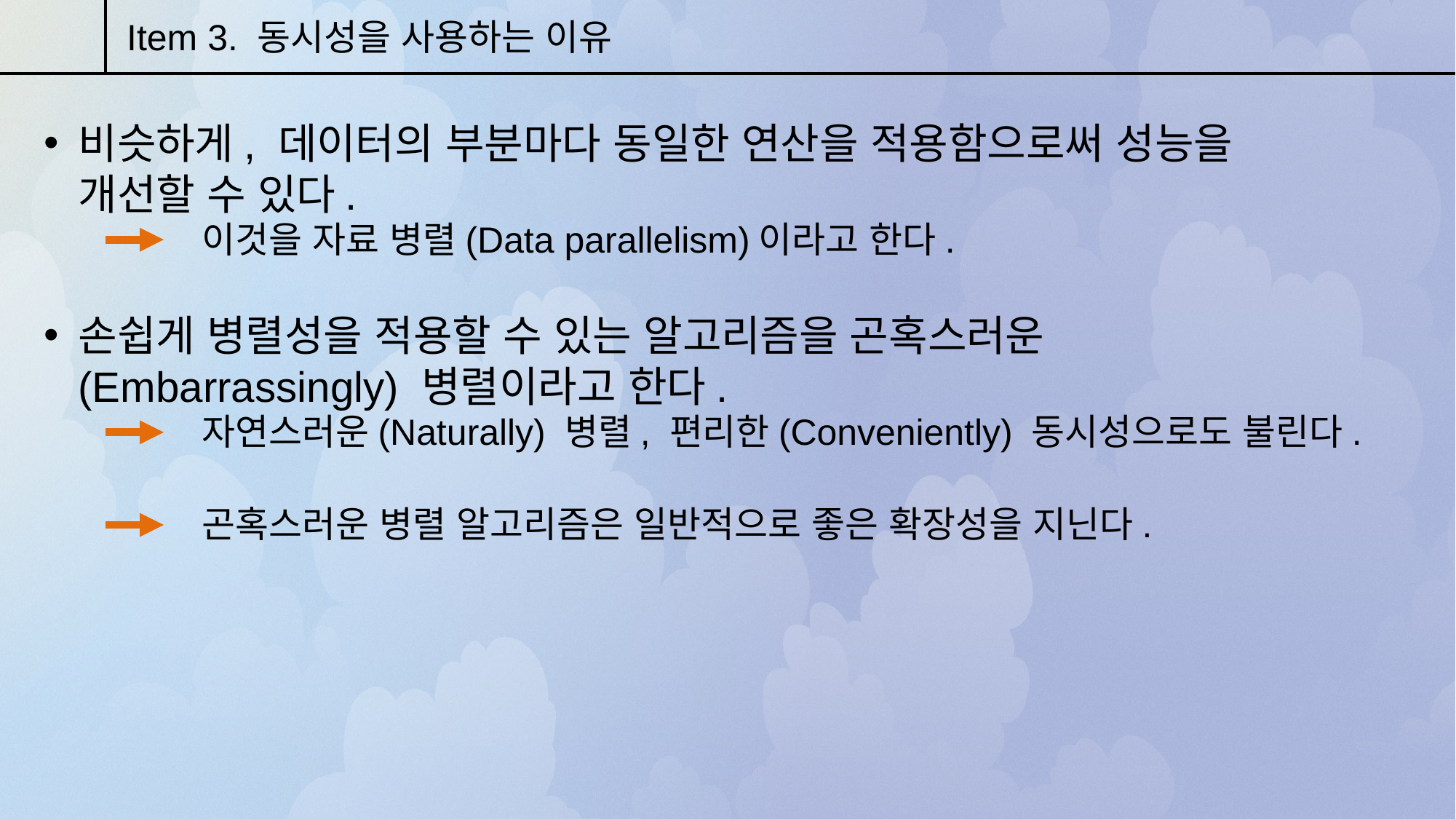

Item 3. 동시성을 사용하는 이유
비슷하게, 데이터의 부분마다 동일한 연산을 적용함으로써 성능을 개선할 수 있다.
이것을 자료 병렬(Data parallelism)이라고 한다.
손쉽게 병렬성을 적용할 수 있는 알고리즘을 곤혹스러운(Embarrassingly) 병렬이라고 한다.
자연스러운(Naturally) 병렬, 편리한(Conveniently) 동시성으로도 불린다.
곤혹스러운 병렬 알고리즘은 일반적으로 좋은 확장성을 지닌다.